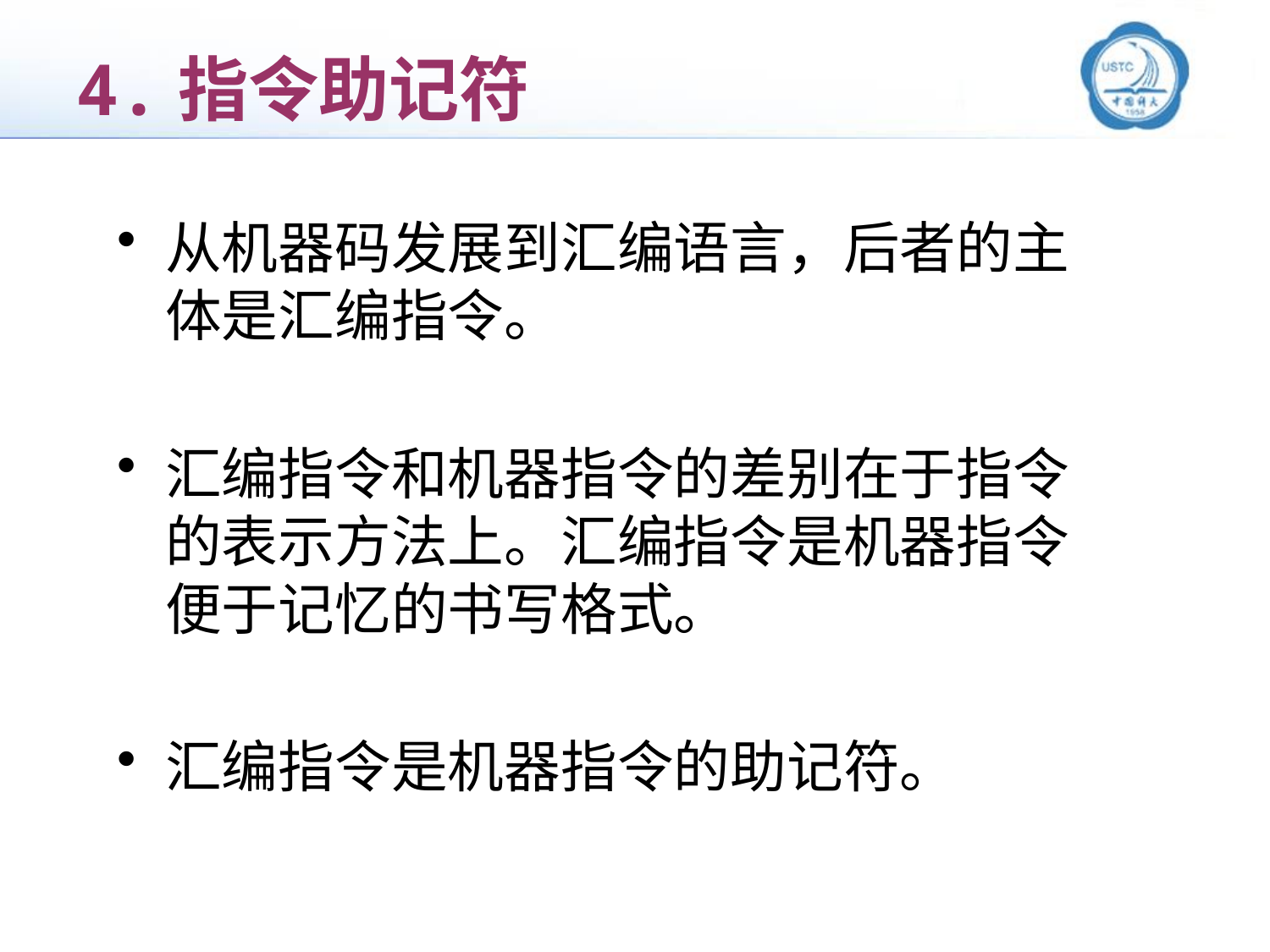

# 4.指令助记符
从机器码发展到汇编语言，后者的主体是汇编指令。

汇编指令和机器指令的差别在于指令的表示方法上。汇编指令是机器指令便于记忆的书写格式。

汇编指令是机器指令的助记符。